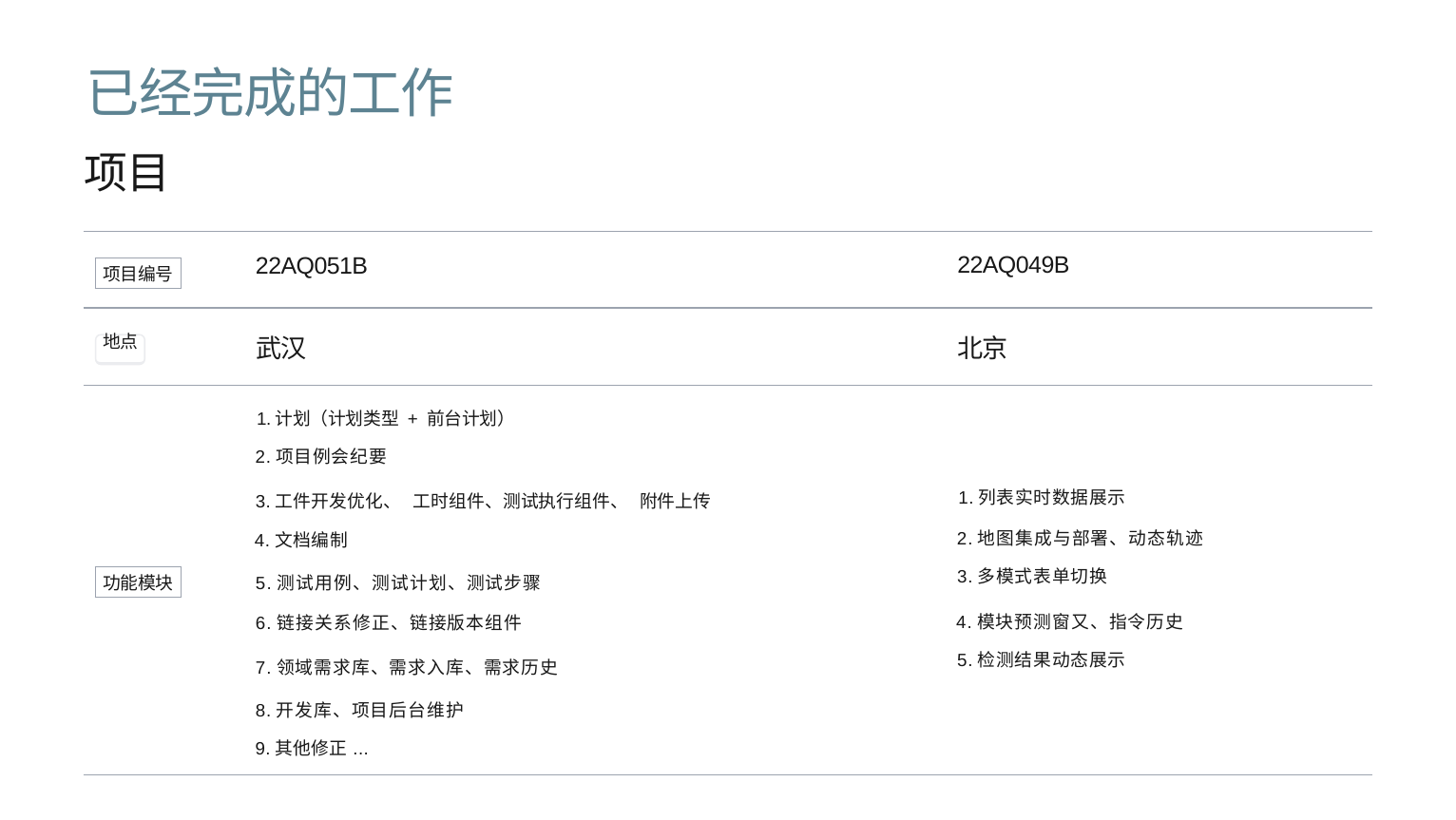

已经完成的⼯作

项⽬
|  | 22AQ051B | 22AQ049B |
| --- | --- | --- |
| 地点 | 武汉 | 北京 |
|  | 1.计划（计划类型 + 前台计划） 2.项⽬例会纪要 3.⼯件开发优化、 ⼯时组件、测试执⾏组件、 附件上传 4.⽂档编制 5.测试⽤例、测试计划、测试步骤 6.链接关系修正、链接版本组件 7.领域需求库、需求⼊库、需求历史 8.开发库、项⽬后台维护 9.其他修正... | 1.列表实时数据展⽰ 2.地图集成与部署、动态轨迹 3.多模式表单切换 4.模块预测窗⼜、指令历史 5.检测结果动态展⽰ |
| 项目编号 |
| --- |

| 功能模块 |
| --- |